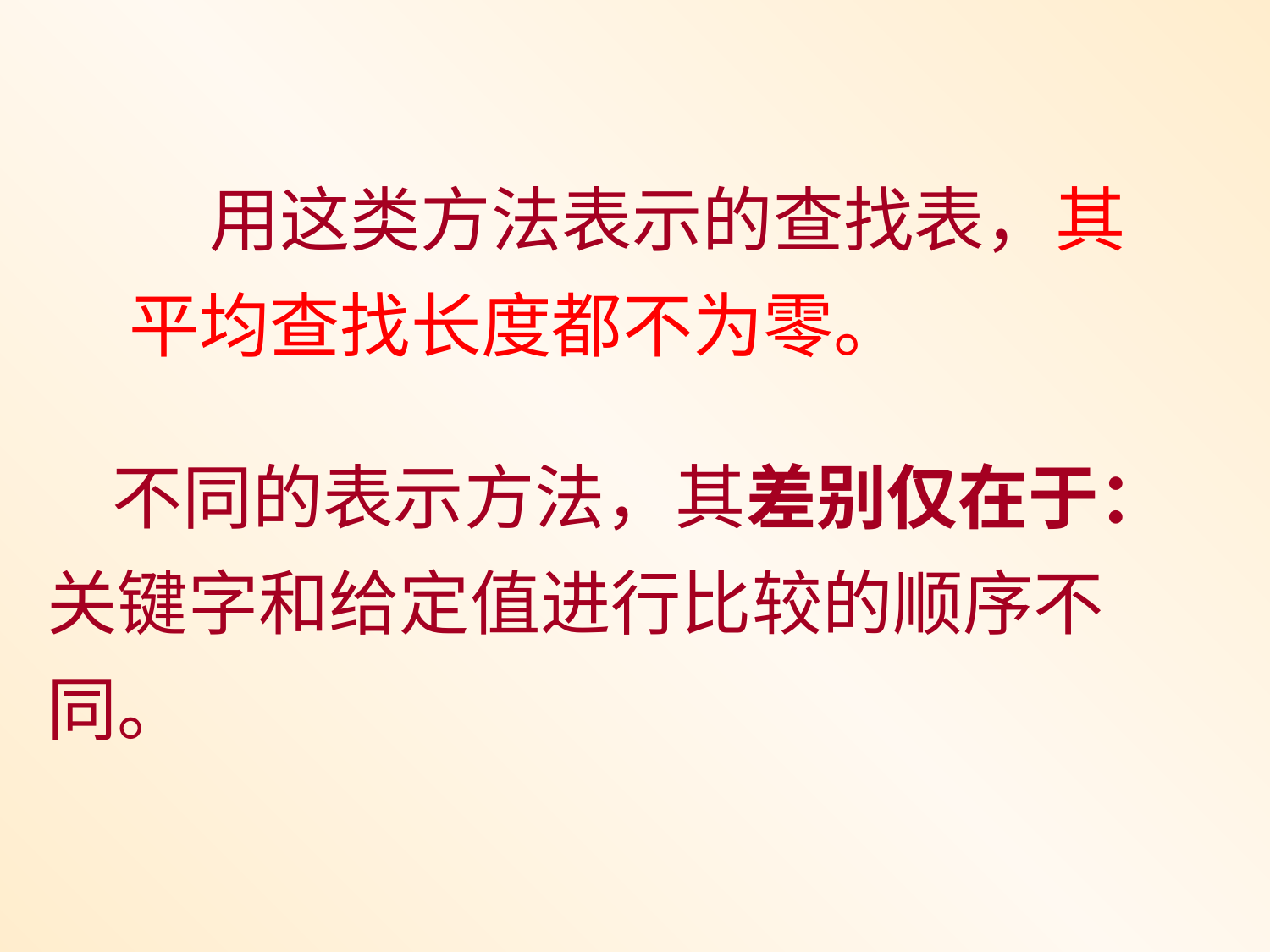

用这类方法表示的查找表，其平均查找长度都不为零。
   不同的表示方法，其差别仅在于：
关键字和给定值进行比较的顺序不同。